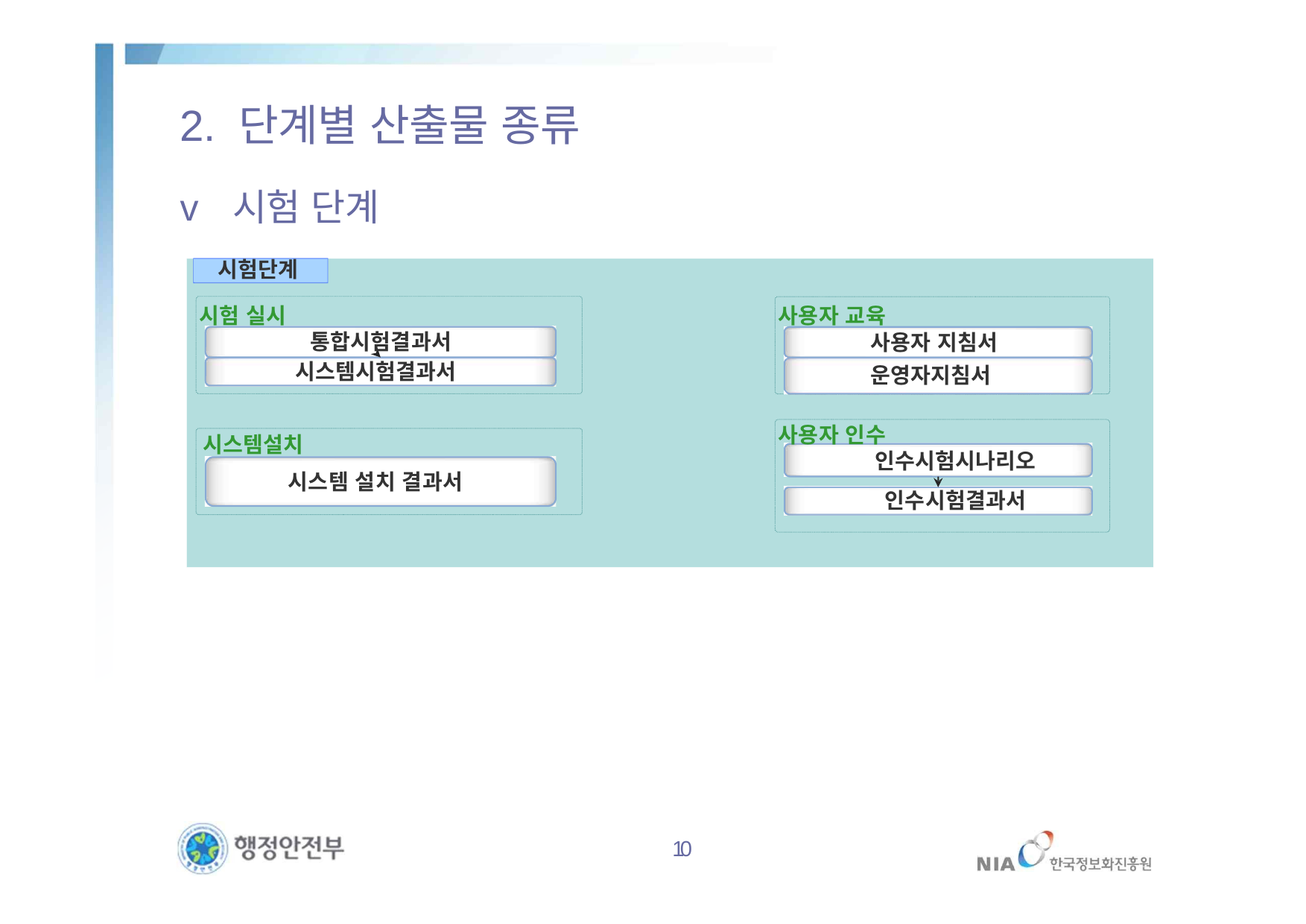

# 2. 단계별 산출물 종류
v 시험 단계

시험단계

시험 실시
통합시험결과서
시스템시험결과서

시스템설치
시스템 설치 결과서
사용자 교육
사용자 지침서
운영자지침서

사용자 인수
인수시험시나리오
인수시험결과서

10